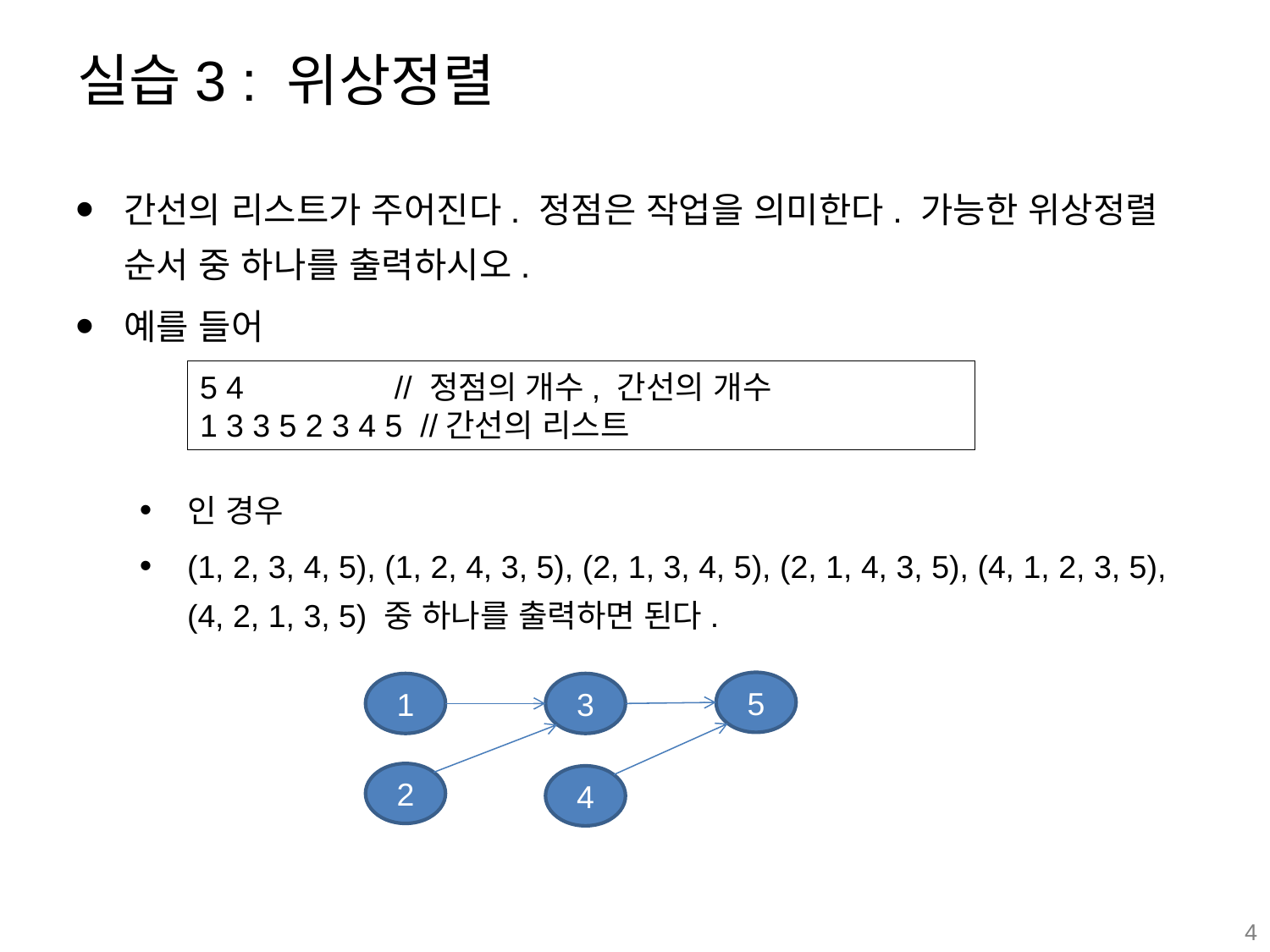

# 실습3 : 위상정렬
간선의 리스트가 주어진다. 정점은 작업을 의미한다. 가능한 위상정렬 순서 중 하나를 출력하시오.
예를 들어

인 경우
(1, 2, 3, 4, 5), (1, 2, 4, 3, 5), (2, 1, 3, 4, 5), (2, 1, 4, 3, 5), (4, 1, 2, 3, 5), (4, 2, 1, 3, 5) 중 하나를 출력하면 된다.
5 4                 // 정점의 개수, 간선의 개수
1 3 3 5 2 3 4 5  //간선의 리스트
5
1
3
2
4
4